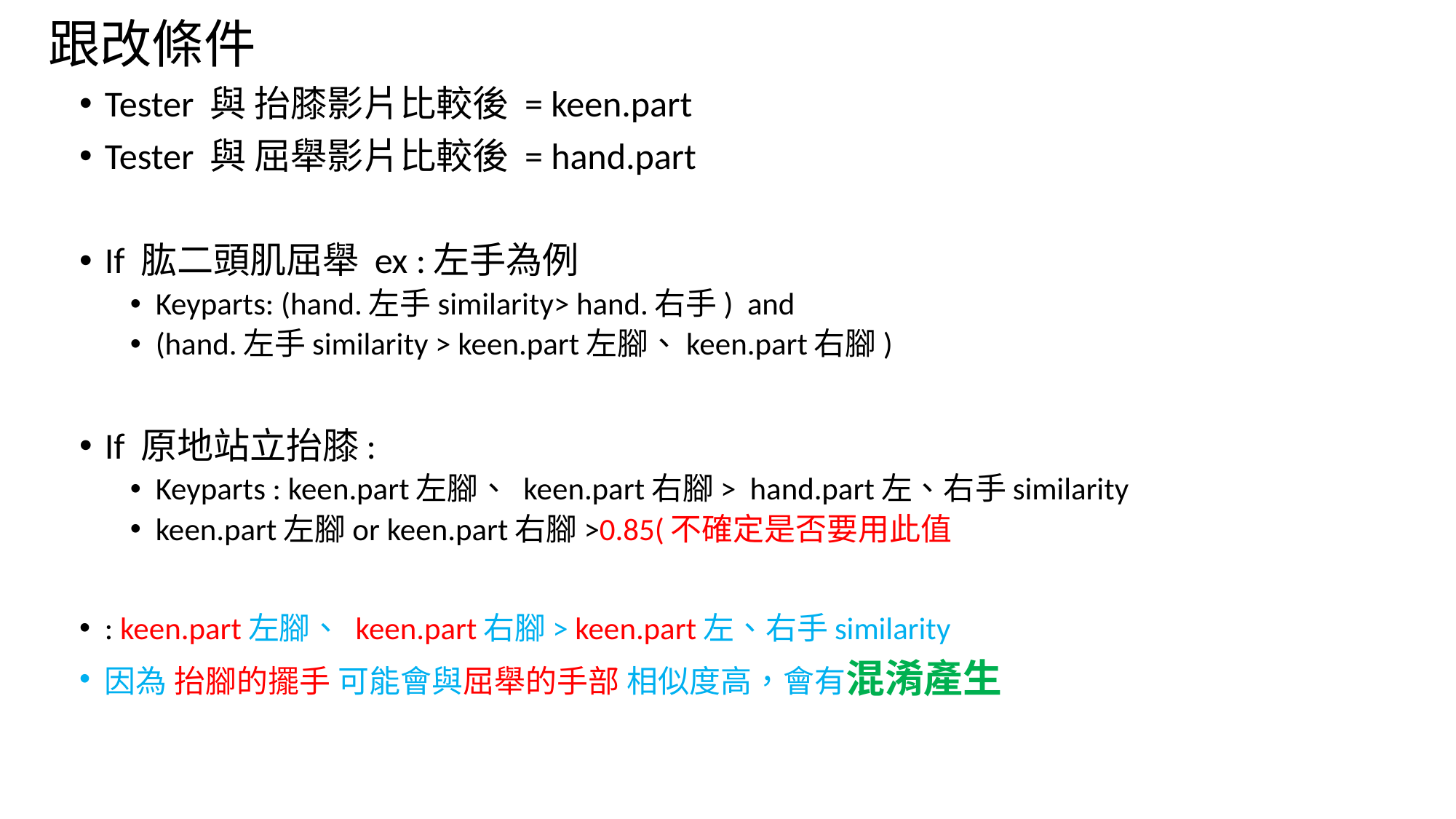

# 跟改條件
Tester 與 抬膝影片比較後 = keen.part
Tester 與 屈舉影片比較後 = hand.part

If 肱二頭肌屈舉 ex :左手為例
Keyparts: (hand.左手similarity> hand.右手)  and
(hand.左手similarity > keen.part左腳、keen.part右腳)

If 原地站立抬膝:
Keyparts : keen.part左腳、 keen.part右腳>  hand.part左、右手similarity
keen.part左腳or keen.part右腳>0.85(不確定是否要用此值

: keen.part左腳、 keen.part右腳> keen.part左、右手similarity
因為 抬腳的擺手 可能會與屈舉的手部 相似度高，會有混淆產生